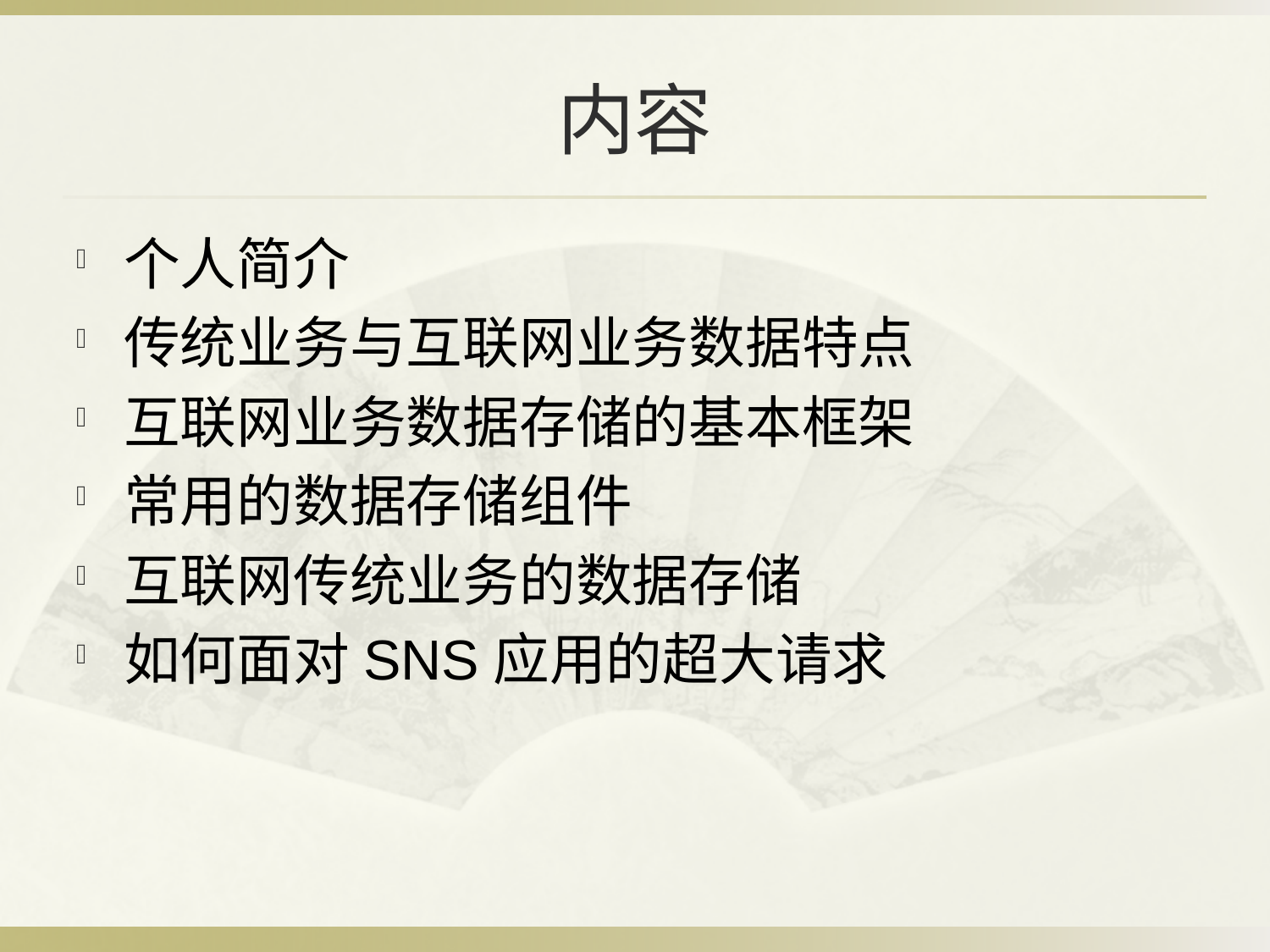

# 内容
个人简介
传统业务与互联网业务数据特点
互联网业务数据存储的基本框架
常用的数据存储组件
互联网传统业务的数据存储
如何面对SNS应用的超大请求